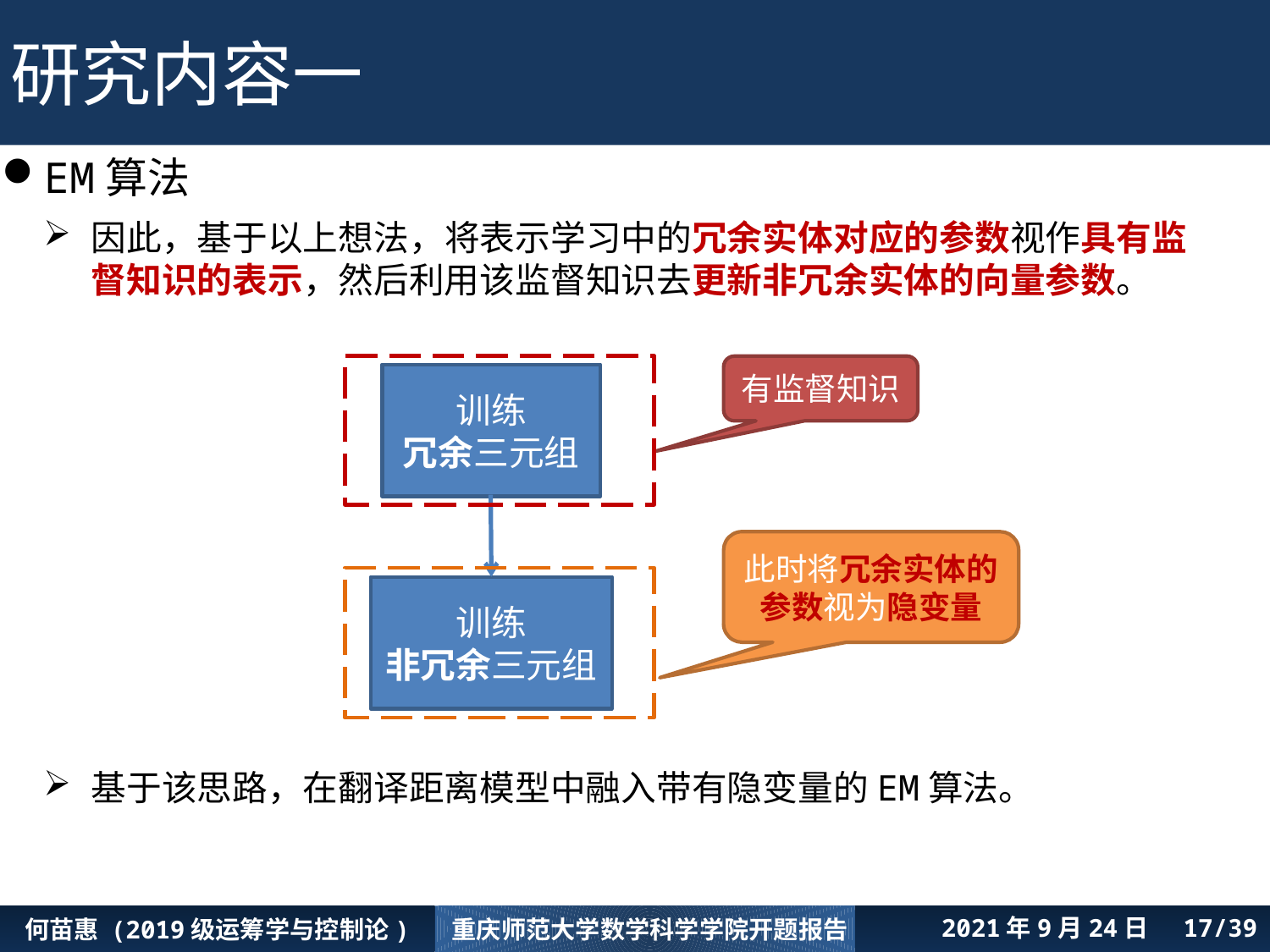

研究内容一
EM算法
因此，基于以上想法，将表示学习中的冗余实体对应的参数视作具有监督知识的表示，然后利用该监督知识去更新非冗余实体的向量参数。

基于该思路，在翻译距离模型中融入带有隐变量的EM算法。

有监督知识
训练
冗余三元组
训练
非冗余三元组
此时将冗余实体的参数视为隐变量

何苗惠 (2019级运筹学与控制论)
重庆师范大学数学科学学院开题报告
2021年9月24日     17/39